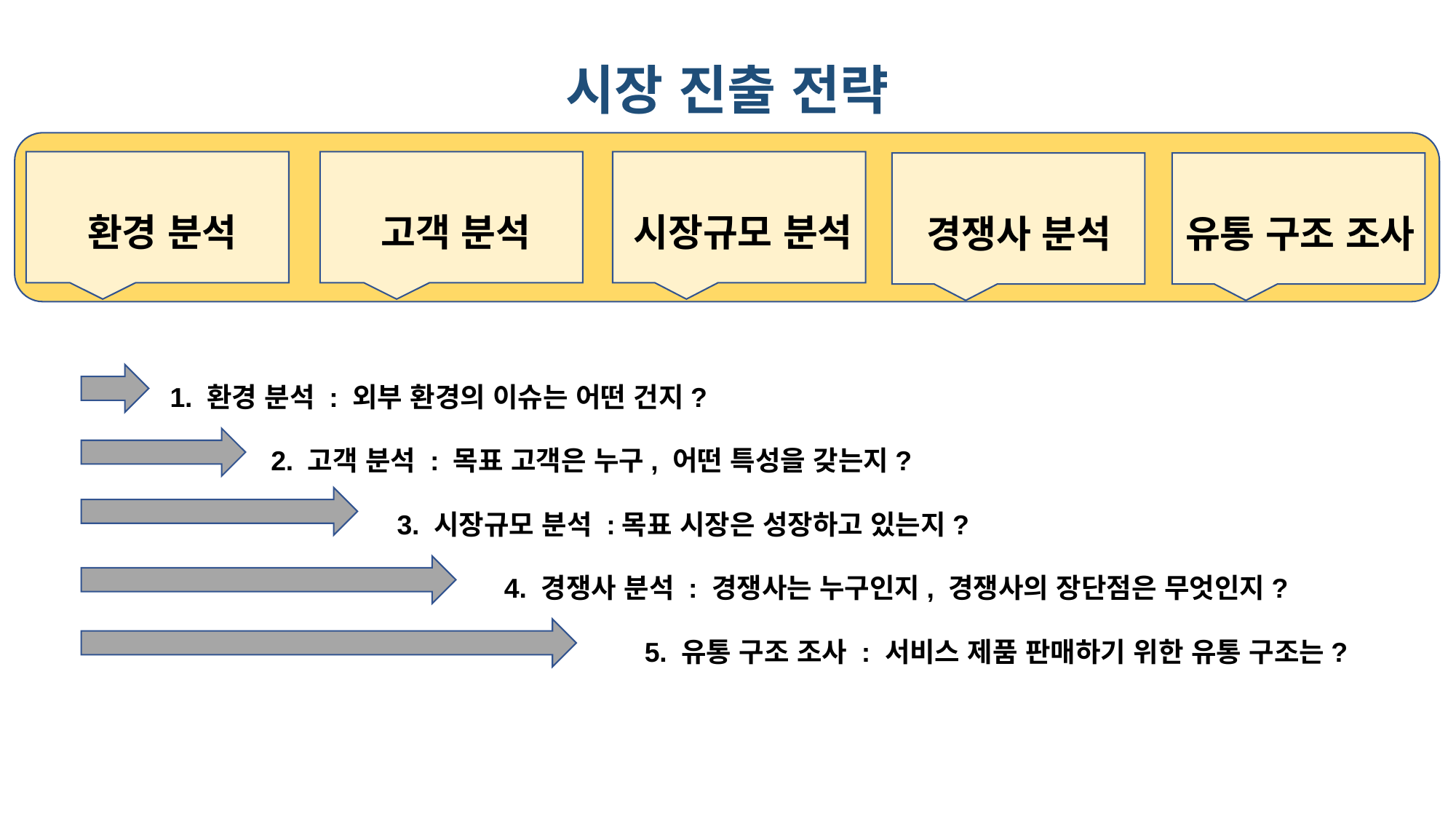

시장 진출 전략

환경 분석

고객 분석

시장규모 분석

경쟁사 분석

유통 구조 조사
1. 환경 분석 : 외부 환경의 이슈는 어떤 건지?

2. 고객 분석 : 목표 고객은 누구, 어떤 특성을 갖는지?

3. 시장규모 분석 :목표 시장은 성장하고 있는지?

4. 경쟁사 분석 : 경쟁사는 누구인지, 경쟁사의 장단점은 무엇인지?

5. 유통 구조 조사 : 서비스 제품 판매하기 위한 유통 구조는?